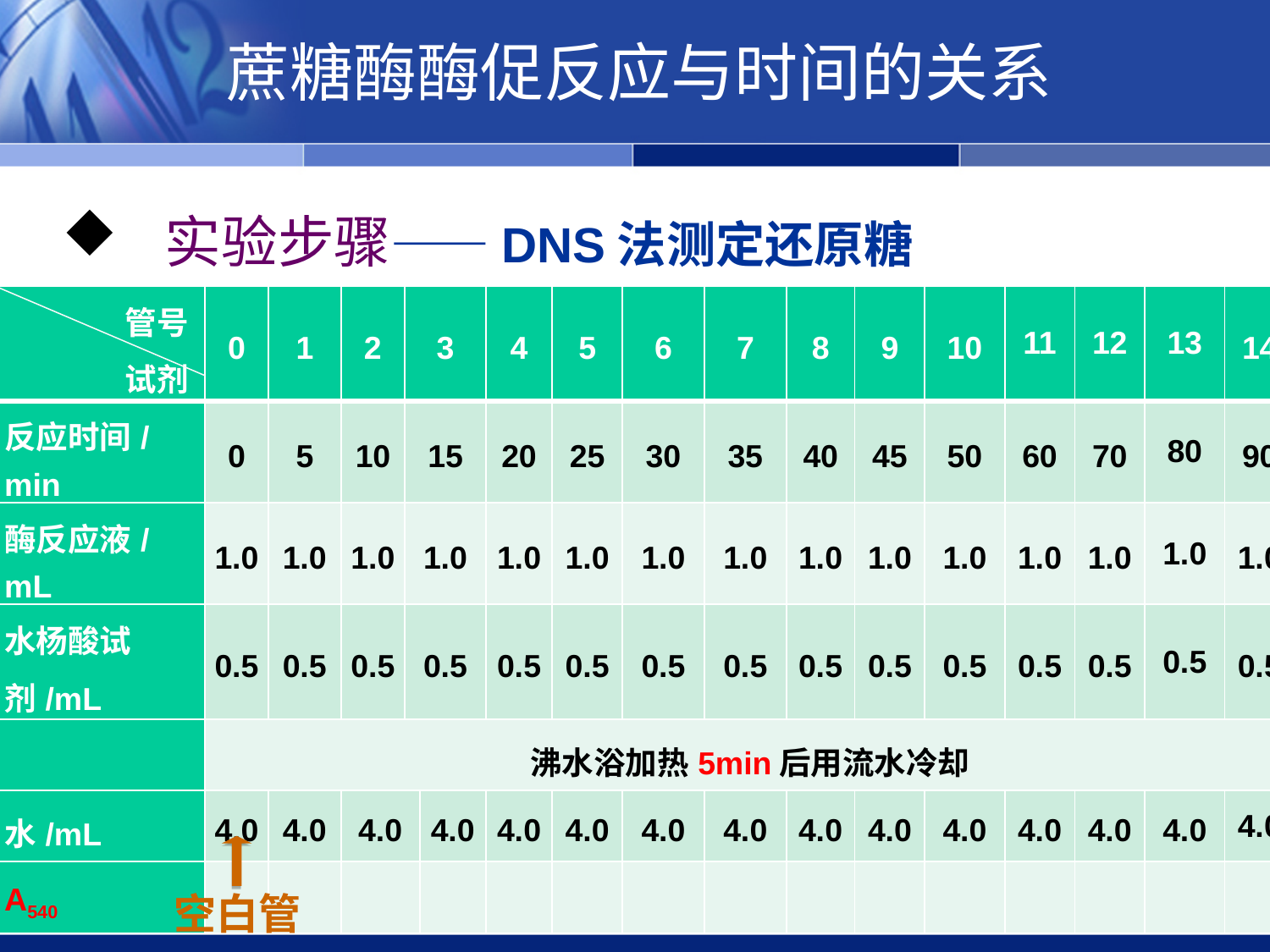

蔗糖酶酶促反应与时间的关系
  实验步骤——DNS法测定还原糖
| 管号 试剂 | 0 | 1 | 2 | 3 |  | 4 | 5 | 6 | 7 | 8 | 9 | 10 | 11 | 12 | 13 | 14 |
| --- | --- | --- | --- | --- | --- | --- | --- | --- | --- | --- | --- | --- | --- | --- | --- | --- |
| 反应时间/min | 0 | 5 | 10 | 15 |  | 20 | 25 | 30 | 35 | 40 | 45 | 50 | 60 | 70 | 80 | 90 |
| 酶反应液/mL | 1.0 | 1.0 | 1.0 | 1.0 |  | 1.0 | 1.0 | 1.0 | 1.0 | 1.0 | 1.0 | 1.0 | 1.0 | 1.0 | 1.0 | 1.0 |
| 水杨酸试剂/mL | 0.5 | 0.5 | 0.5 | 0.5 |  | 0.5 | 0.5 | 0.5 | 0.5 | 0.5 | 0.5 | 0.5 | 0.5 | 0.5 | 0.5 | 0.5 |
|  | 沸水浴加热5min后用流水冷却 |  |  |  |  |  |  |  |  |  |  |  |  |  |  |  |
| 水/mL | 4.0 | 4.0 | 4.0 |  | 4.0 | 4.0 | 4.0 | 4.0 | 4.0 | 4.0 | 4.0 | 4.0 | 4.0 | 4.0 | 4.0 | 4.0 |
| A540 |  |  |  |  |  |  |  |  |  |  |  |  |  |  |  |  |

空白管